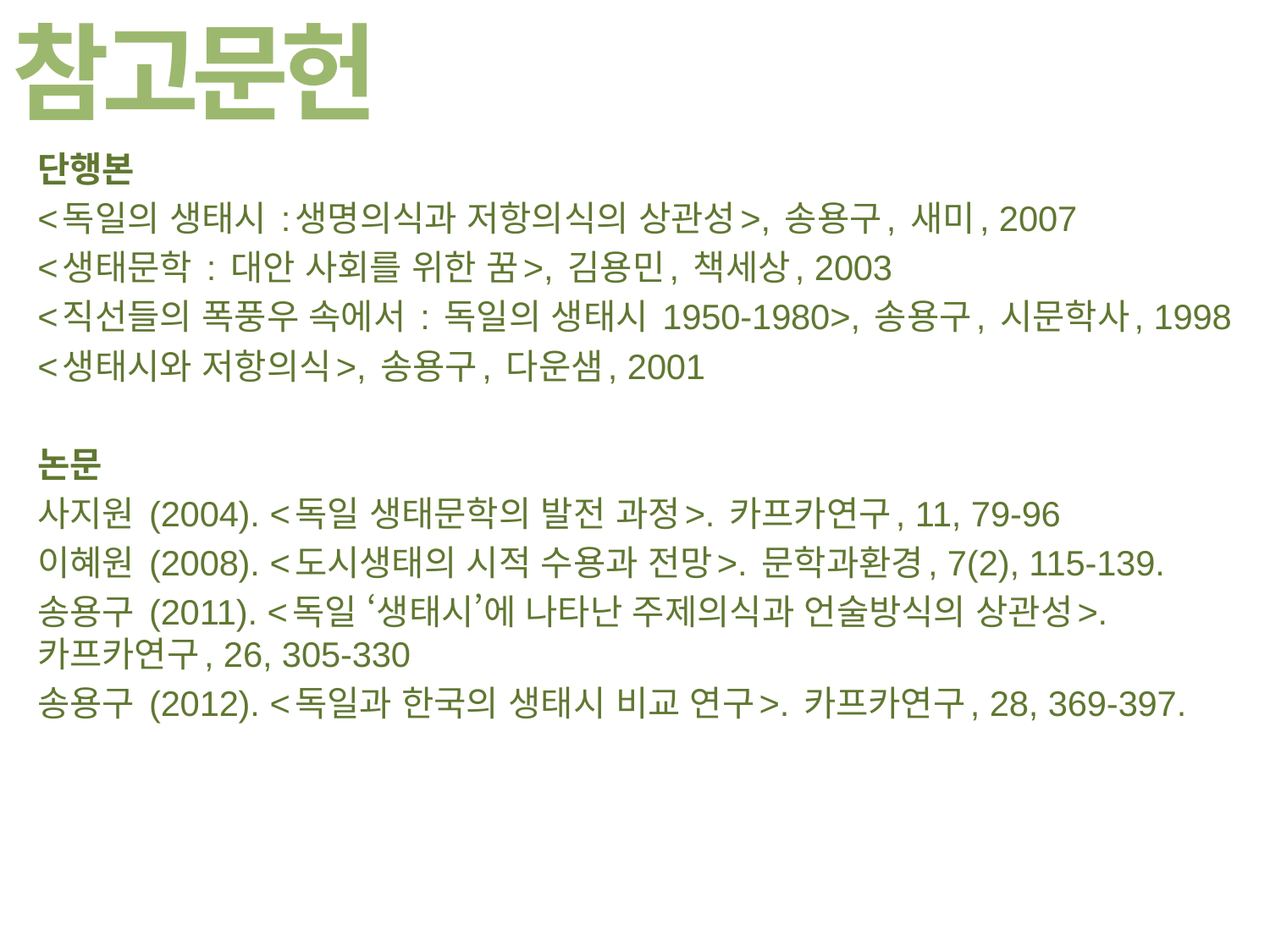

참고문헌
단행본
<독일의 생태시 :생명의식과 저항의식의 상관성>, 송용구, 새미, 2007
<생태문학 : 대안 사회를 위한 꿈>, 김용민, 책세상, 2003
<직선들의 폭풍우 속에서 : 독일의 생태시 1950-1980>, 송용구, 시문학사, 1998
<생태시와 저항의식>, 송용구, 다운샘, 2001

논문
사지원 (2004). <독일 생태문학의 발전 과정>. 카프카연구, 11, 79-96
이혜원 (2008). <도시생태의 시적 수용과 전망>. 문학과환경, 7(2), 115-139.
송용구 (2011). <독일 ‘생태시’에 나타난 주제의식과 언술방식의 상관성>. 카프카연구, 26, 305-330
송용구 (2012). <독일과 한국의 생태시 비교 연구>. 카프카연구, 28, 369-397.